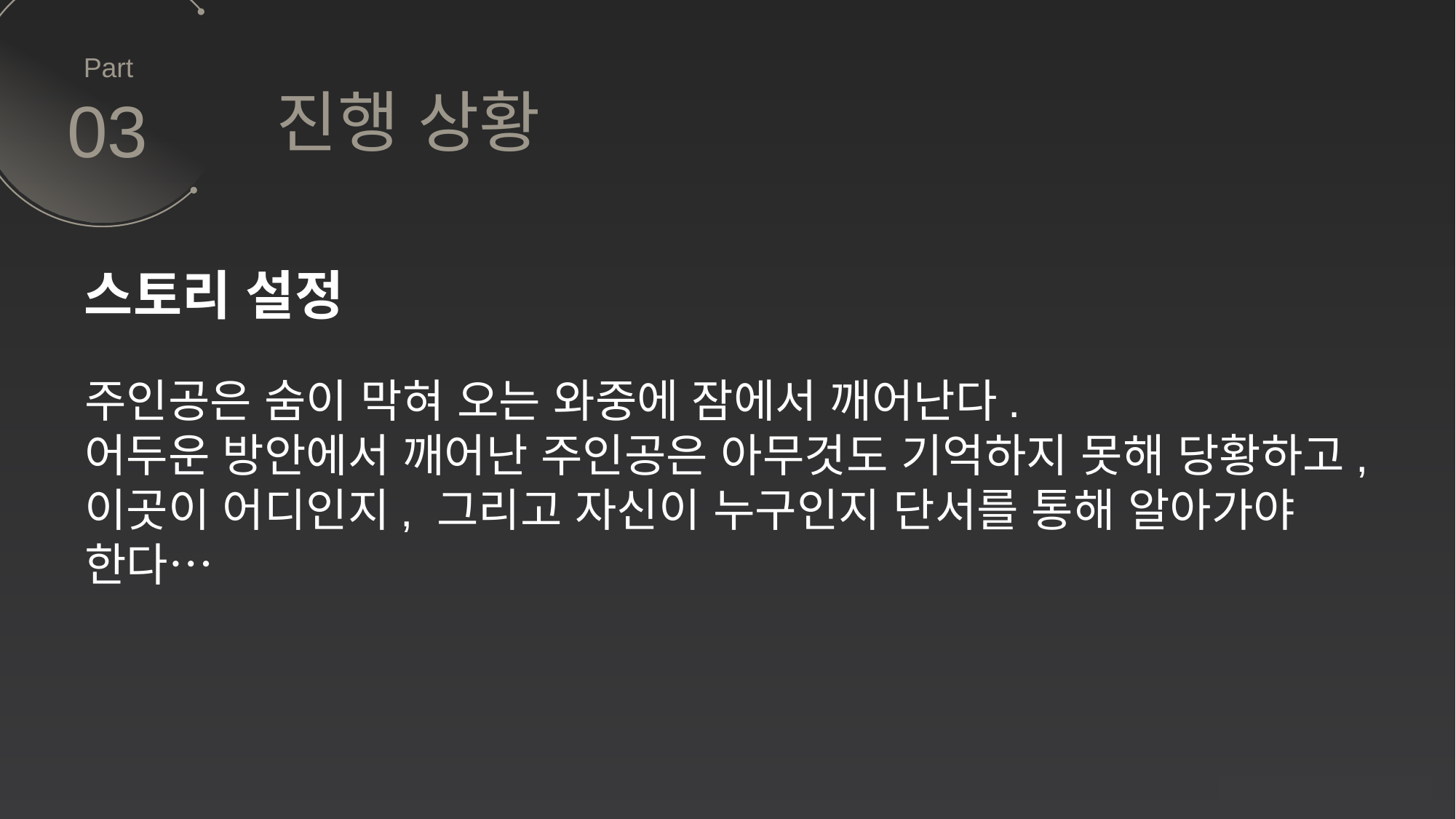

진행 상황
03
스토리 설정
주인공은 숨이 막혀 오는 와중에 잠에서 깨어난다.
어두운 방안에서 깨어난 주인공은 아무것도 기억하지 못해 당황하고, 이곳이 어디인지, 그리고 자신이 누구인지 단서를 통해 알아가야 한다…